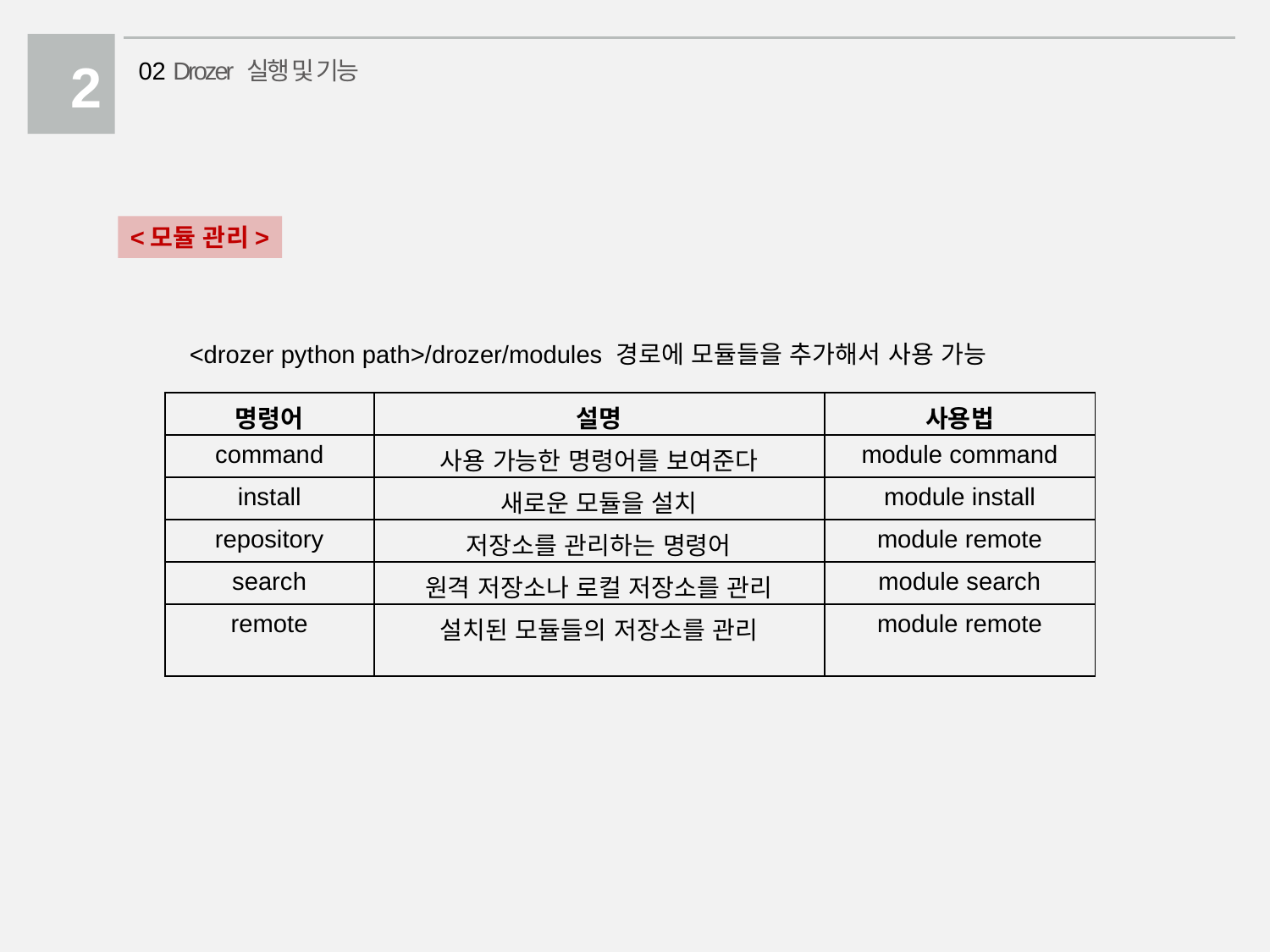

2
02 Drozer 실행 및 기능
<모듈 관리>
<drozer python path>/drozer/modules 경로에 모듈들을 추가해서 사용 가능
| 명령어 | 설명 | 사용법 |
| --- | --- | --- |
| command | 사용 가능한 명령어를 보여준다 | module command |
| install | 새로운 모듈을 설치 | module install |
| repository | 저장소를 관리하는 명령어 | module remote |
| search | 원격 저장소나 로컬 저장소를 관리 | module search |
| remote | 설치된 모듈들의 저장소를 관리 | module remote |